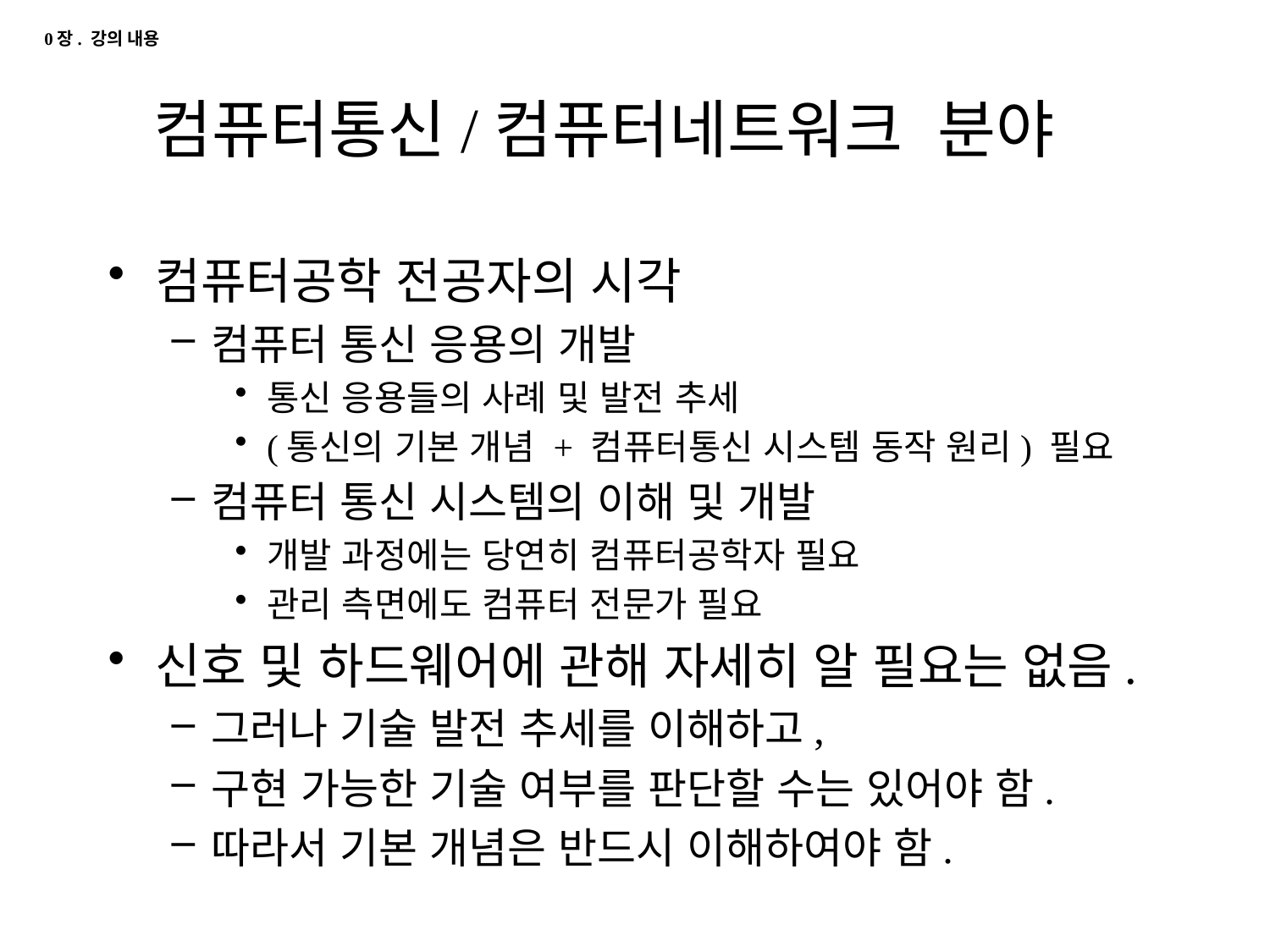

0장. 강의 내용
# 컴퓨터통신/컴퓨터네트워크  분야
컴퓨터공학 전공자의 시각
컴퓨터 통신 응용의 개발
통신 응용들의 사례 및 발전 추세
(통신의 기본 개념 + 컴퓨터통신 시스템 동작 원리) 필요
컴퓨터 통신 시스템의 이해 및 개발
개발 과정에는 당연히 컴퓨터공학자 필요
관리 측면에도 컴퓨터 전문가 필요
신호 및 하드웨어에 관해 자세히 알 필요는 없음.
그러나 기술 발전 추세를 이해하고,
구현 가능한 기술 여부를 판단할 수는 있어야 함.
따라서 기본 개념은 반드시 이해하여야 함.